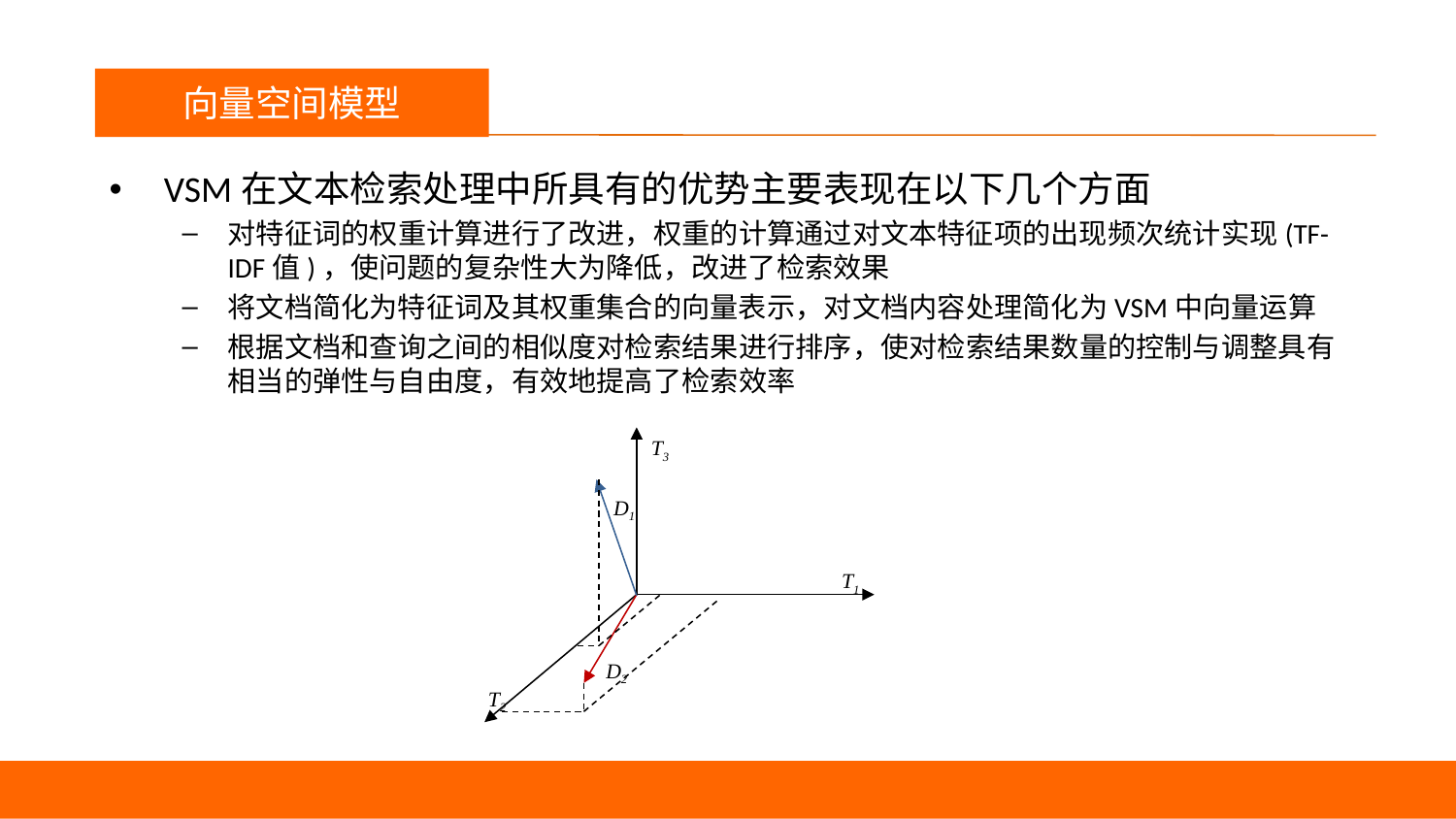

议程
向量空间模型

VSM在文本检索处理中所具有的优势主要表现在以下几个方面
对特征词的权重计算进行了改进，权重的计算通过对文本特征项的出现频次统计实现(TF-IDF值)，使问题的复杂性大为降低，改进了检索效果
将文档简化为特征词及其权重集合的向量表示，对文档内容处理简化为VSM中向量运算
根据文档和查询之间的相似度对检索结果进行排序，使对检索结果数量的控制与调整具有相当的弹性与自由度，有效地提高了检索效率
T3
D1
T1
D2
T2